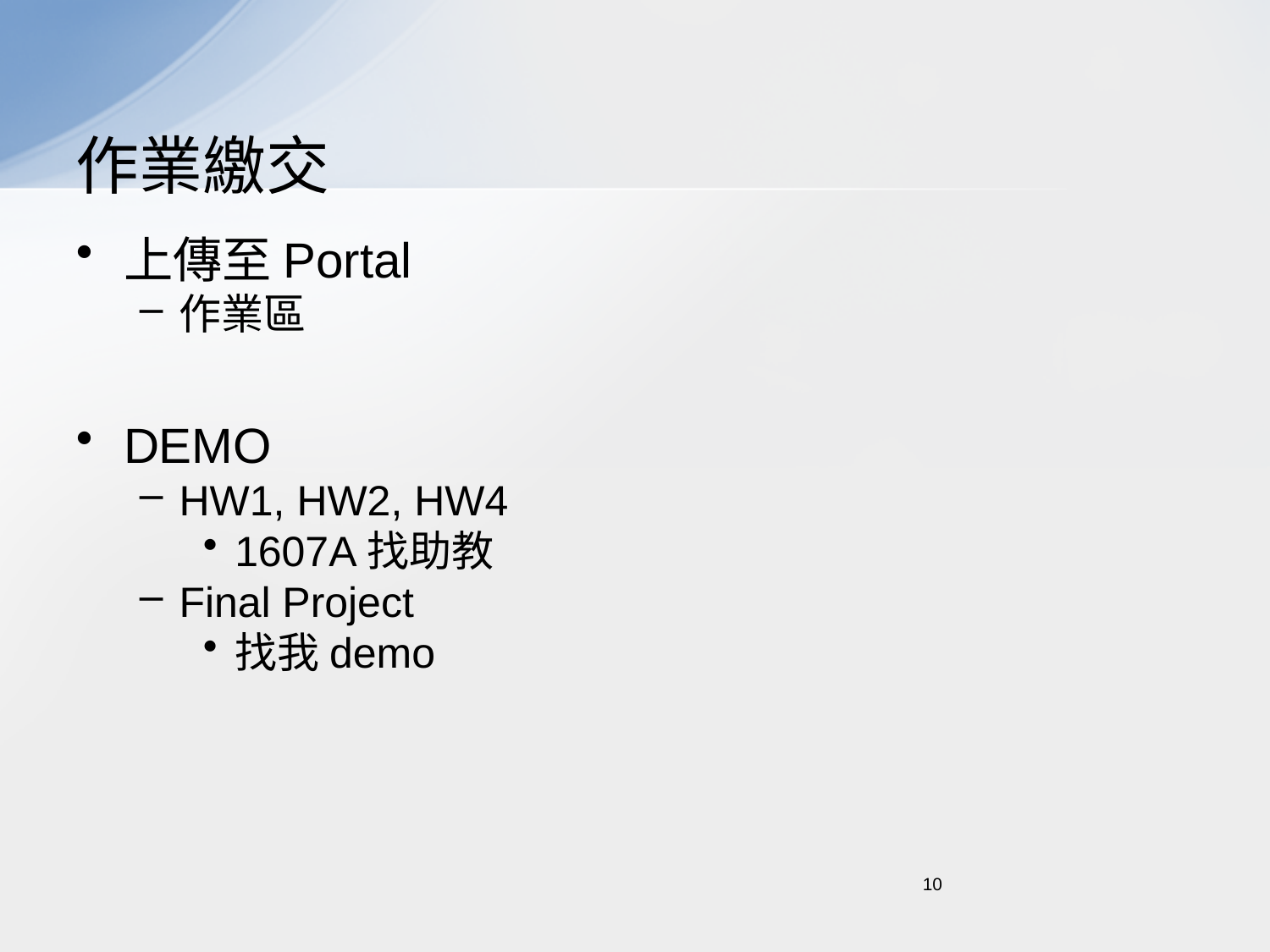

# 作業繳交
上傳至Portal
作業區

DEMO
HW1, HW2, HW4
1607A找助教
Final Project
找我demo
10